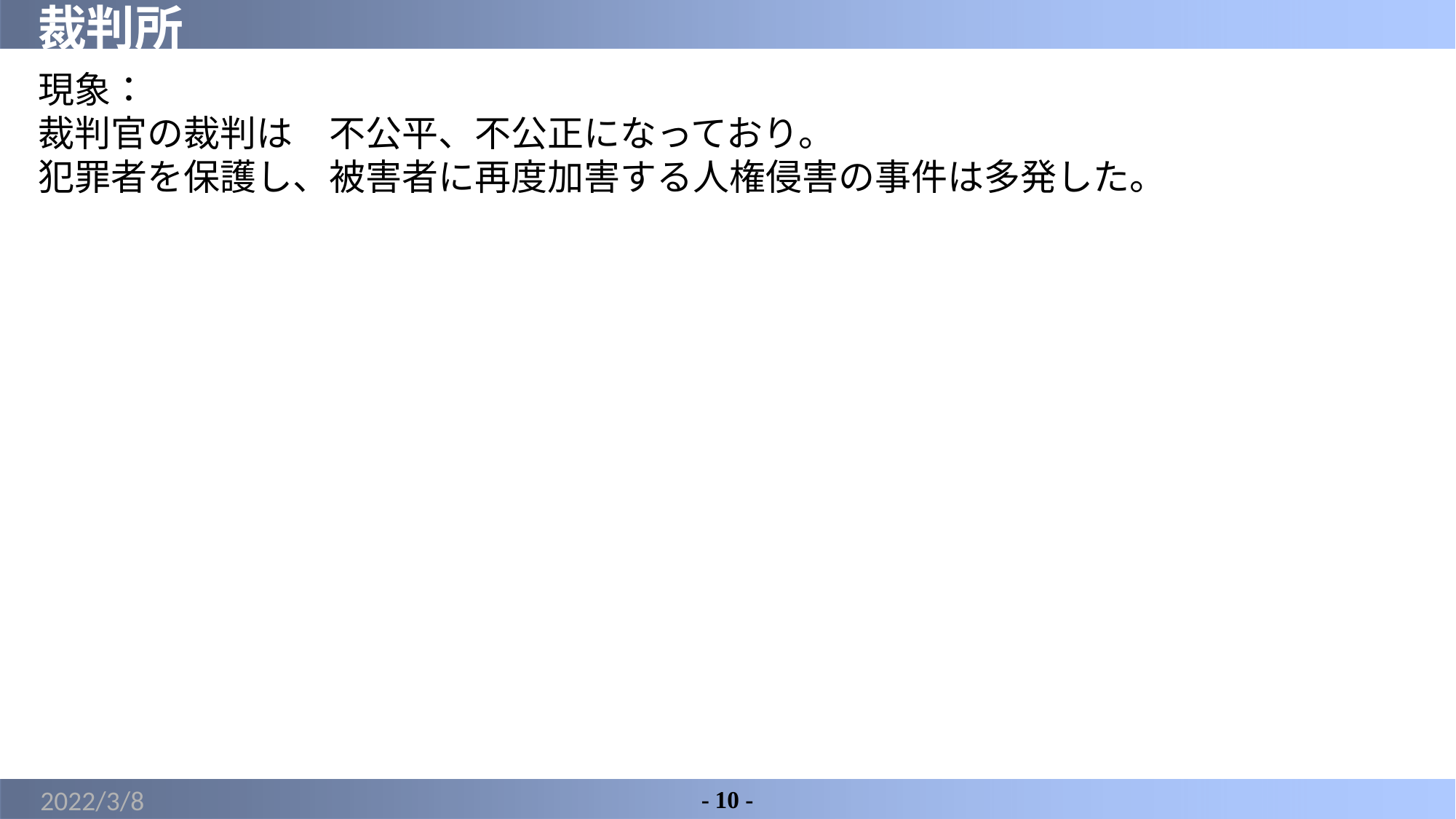

# 裁判所
現象：
裁判官の裁判は　不公平、不公正になっており。
犯罪者を保護し、被害者に再度加害する人権侵害の事件は多発した。

2022/3/8
- 10 -